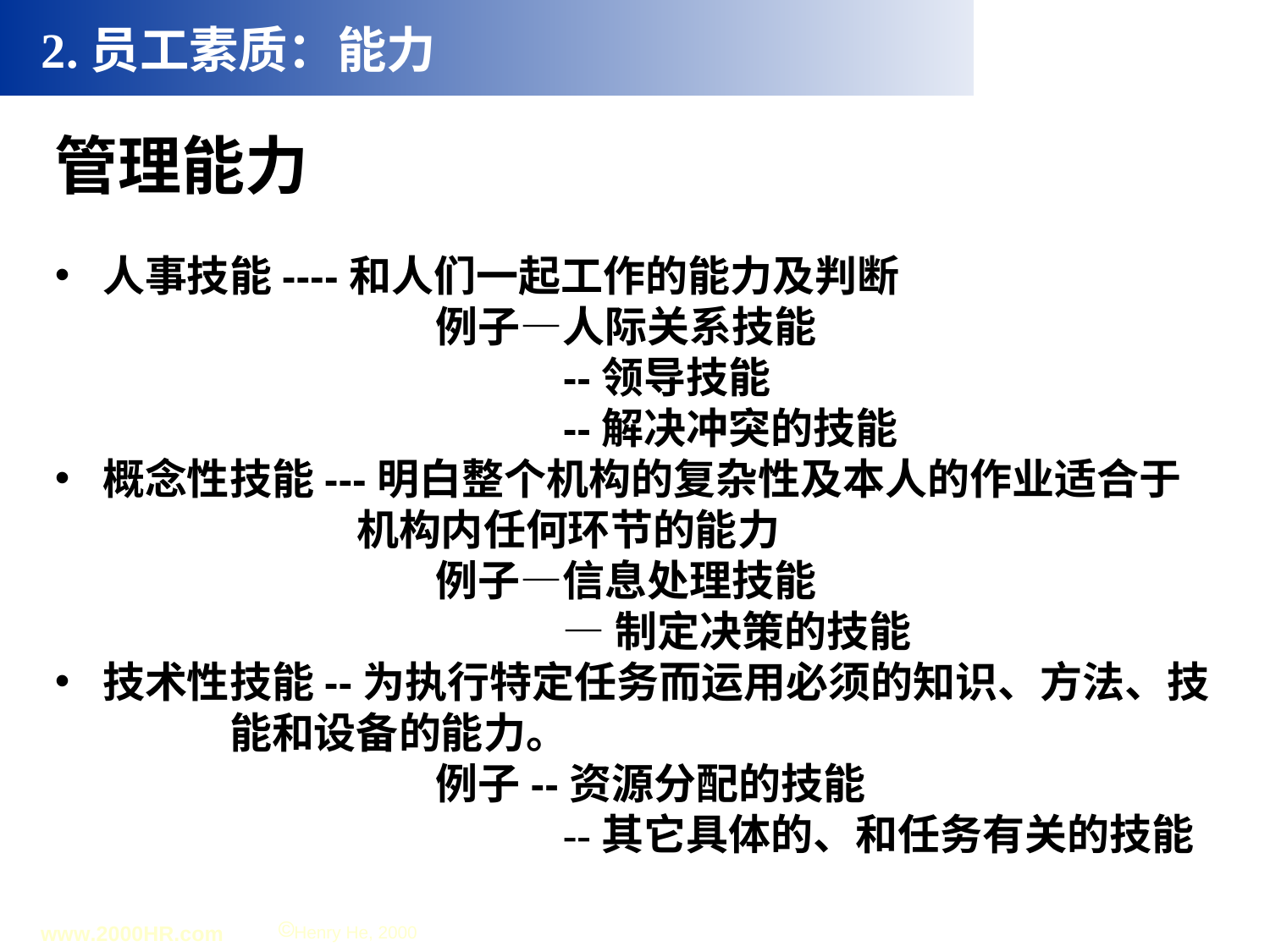

2.员工素质：能力
管理能力
人事技能----和人们一起工作的能力及判断
			例子—人际关系技能
    				--领导技能
    				--解决冲突的技能
概念性技能---明白整个机构的复杂性及本人的作业适合于		机构内任何环节的能力
			例子—信息处理技能
    				—制定决策的技能
技术性技能--为执行特定任务而运用必须的知识、方法、技	能和设备的能力。
			例子--资源分配的技能
    				--其它具体的、和任务有关的技能